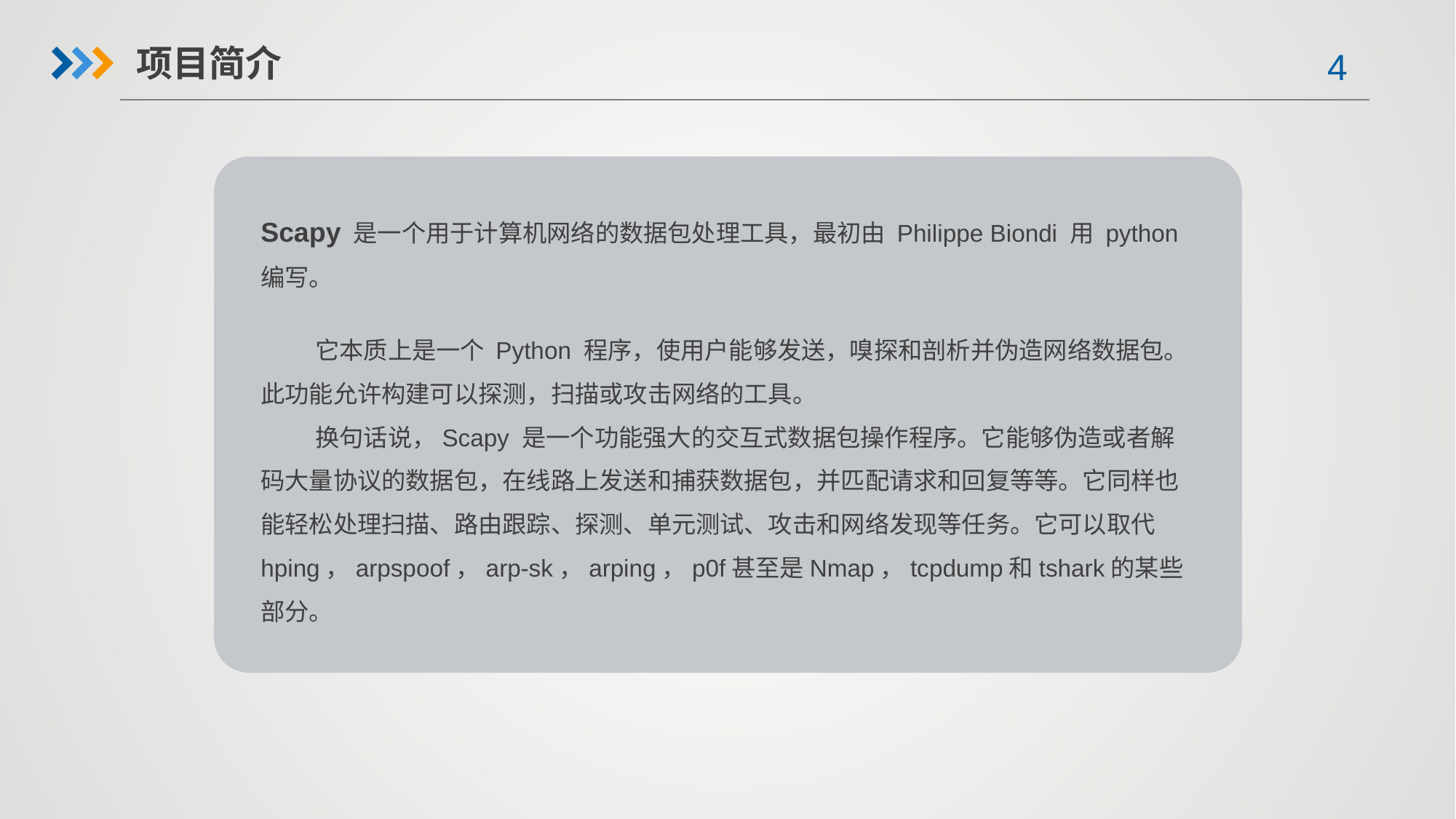

项目简介

Scapy 是一个用于计算机网络的数据包处理工具，最初由 Philippe Biondi 用 python 编写。

它本质上是一个 Python 程序，使用户能够发送，嗅探和剖析并伪造网络数据包。此功能允许构建可以探测，扫描或攻击网络的工具。
换句话说，Scapy 是一个功能强大的交互式数据包操作程序。它能够伪造或者解码大量协议的数据包，在线路上发送和捕获数据包，并匹配请求和回复等等。它同样也能轻松处理扫描、路由跟踪、探测、单元测试、攻击和网络发现等任务。它可以取代hping，arpspoof，arp-sk，arping，p0f甚至是Nmap，tcpdump和tshark的某些部分。